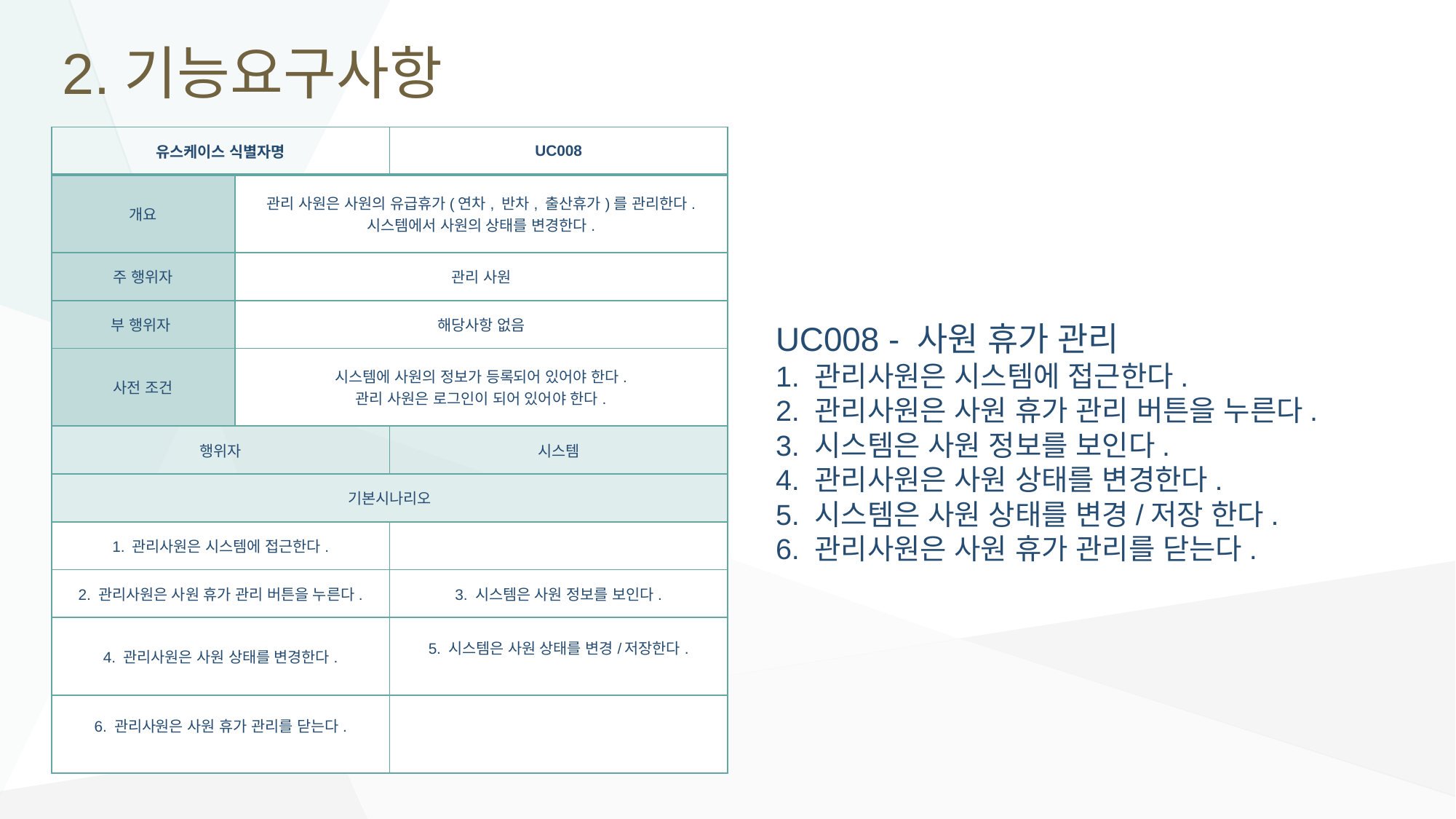

# 2.기능요구사항
| 유스케이스 식별자명 |  | UC008 |
| --- | --- | --- |
| 개요 | 관리 사원은 사원의 유급휴가(연차, 반차, 출산휴가)를 관리한다. 시스템에서 사원의 상태를 변경한다. | 사원은 사원번호와 비밀번호를 입력해 시스템에 로그인한다. |
| 주 행위자 | 관리 사원 | 평사원 |
| 부 행위자 | 해당사항 없음 | 해당사항없음 |
| 사전 조건 | 시스템에 사원의 정보가 등록되어 있어야 한다. 관리 사원은 로그인이 되어 있어야 한다. | 사원은 시스템에 등록되어 있어야 한다. |
| 행위자 |  | 시스템 |
| 기본시나리오 |  |  |
| 1. 관리사원은 시스템에 접근한다. |  |  |
| 2. 관리사원은 사원 휴가 관리 버튼을 누른다. |  | 3. 시스템은 사원 정보를 보인다. |
| 4. 관리사원은 사원 상태를 변경한다. |  | 5. 시스템은 사원 상태를 변경/저장한다. |
| 6. 관리사원은 사원 휴가 관리를 닫는다. |  |  |
UC008 - 사원 휴가 관리
1. 관리사원은 시스템에 접근한다.
2. 관리사원은 사원 휴가 관리 버튼을 누른다.
3. 시스템은 사원 정보를 보인다.
4. 관리사원은 사원 상태를 변경한다.
5. 시스템은 사원 상태를 변경/저장 한다.
6. 관리사원은 사원 휴가 관리를 닫는다.